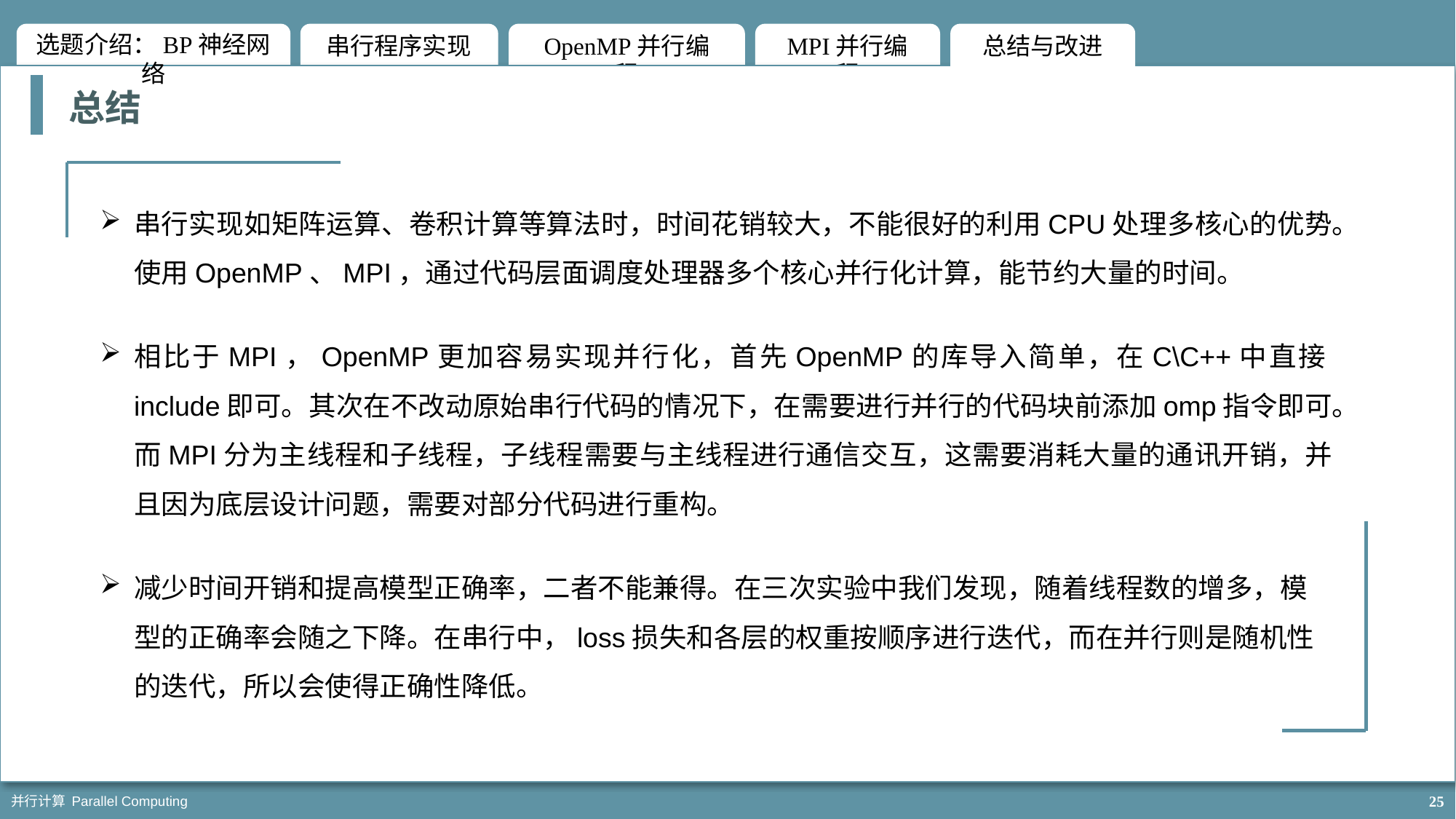

总结
串行实现如矩阵运算、卷积计算等算法时，时间花销较大，不能很好的利用CPU处理多核心的优势。使用OpenMP、MPI，通过代码层面调度处理器多个核心并行化计算，能节约大量的时间。
相比于MPI，OpenMP更加容易实现并行化，首先OpenMP的库导入简单，在C\C++中直接include即可。其次在不改动原始串行代码的情况下，在需要进行并行的代码块前添加omp指令即可。而MPI分为主线程和子线程，子线程需要与主线程进行通信交互，这需要消耗大量的通讯开销，并且因为底层设计问题，需要对部分代码进行重构。
减少时间开销和提高模型正确率，二者不能兼得。在三次实验中我们发现，随着线程数的增多，模型的正确率会随之下降。在串行中，loss损失和各层的权重按顺序进行迭代，而在并行则是随机性的迭代，所以会使得正确性降低。
并行计算 Parallel Computing
25